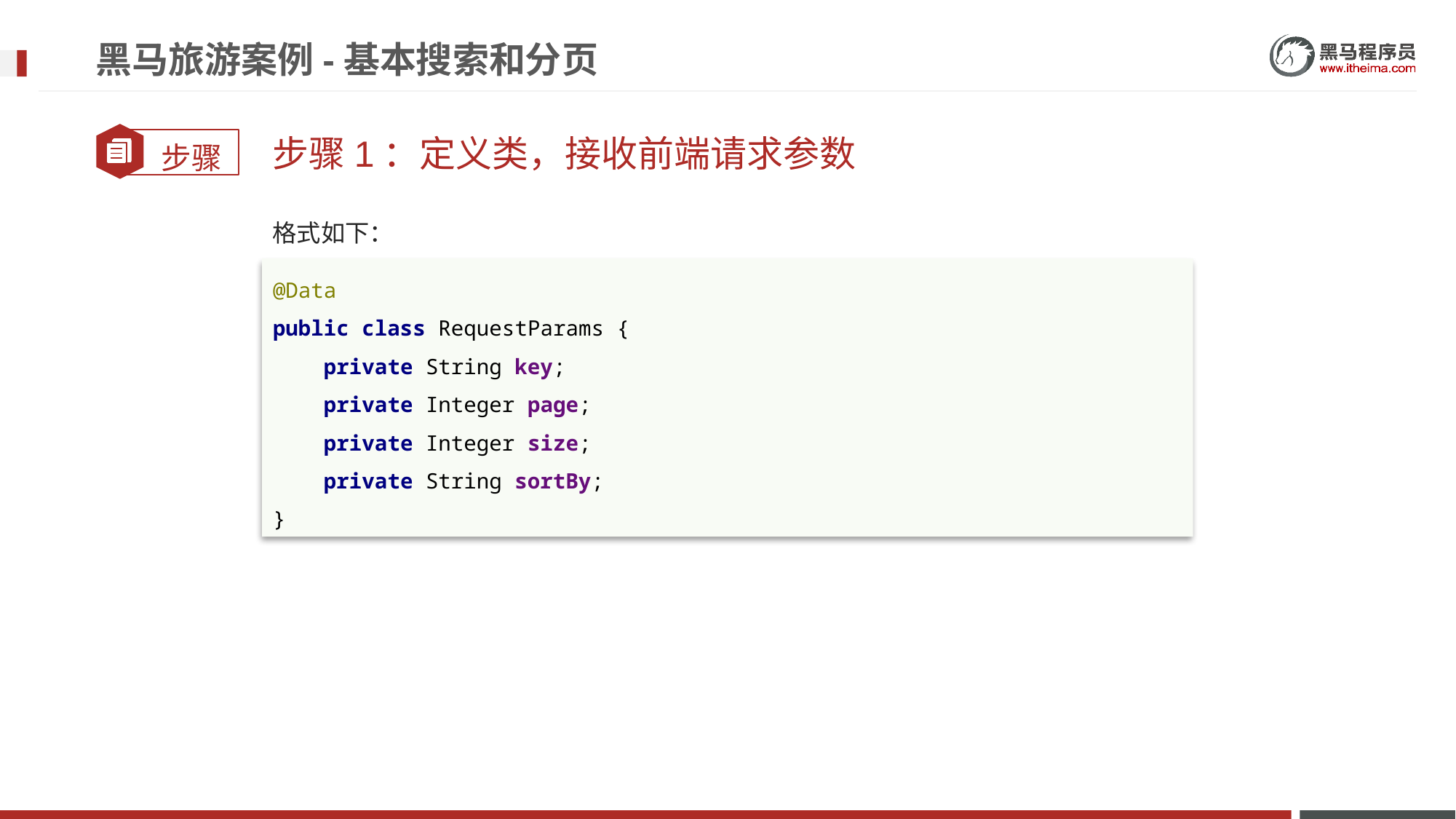

# 黑马旅游案例-基本搜索和分页
步骤1：定义类，接收前端请求参数
格式如下：
@Data
public class RequestParams {
    private String key;
    private Integer page;
    private Integer size;
    private String sortBy;
}